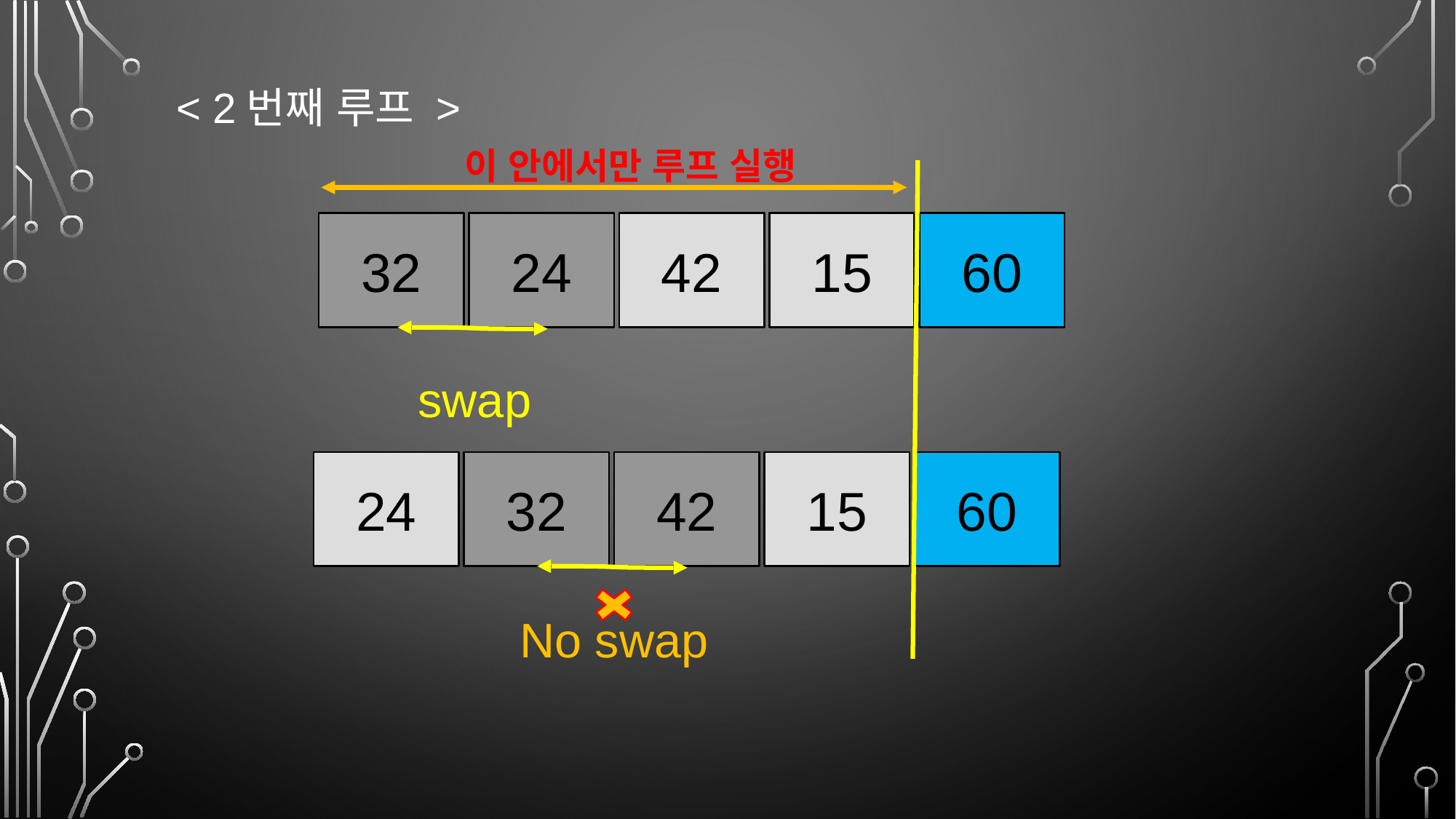

< 2번째 루프 >
이 안에서만 루프 실행
32
24
42
15
60
swap
24
32
42
15
60

No swap